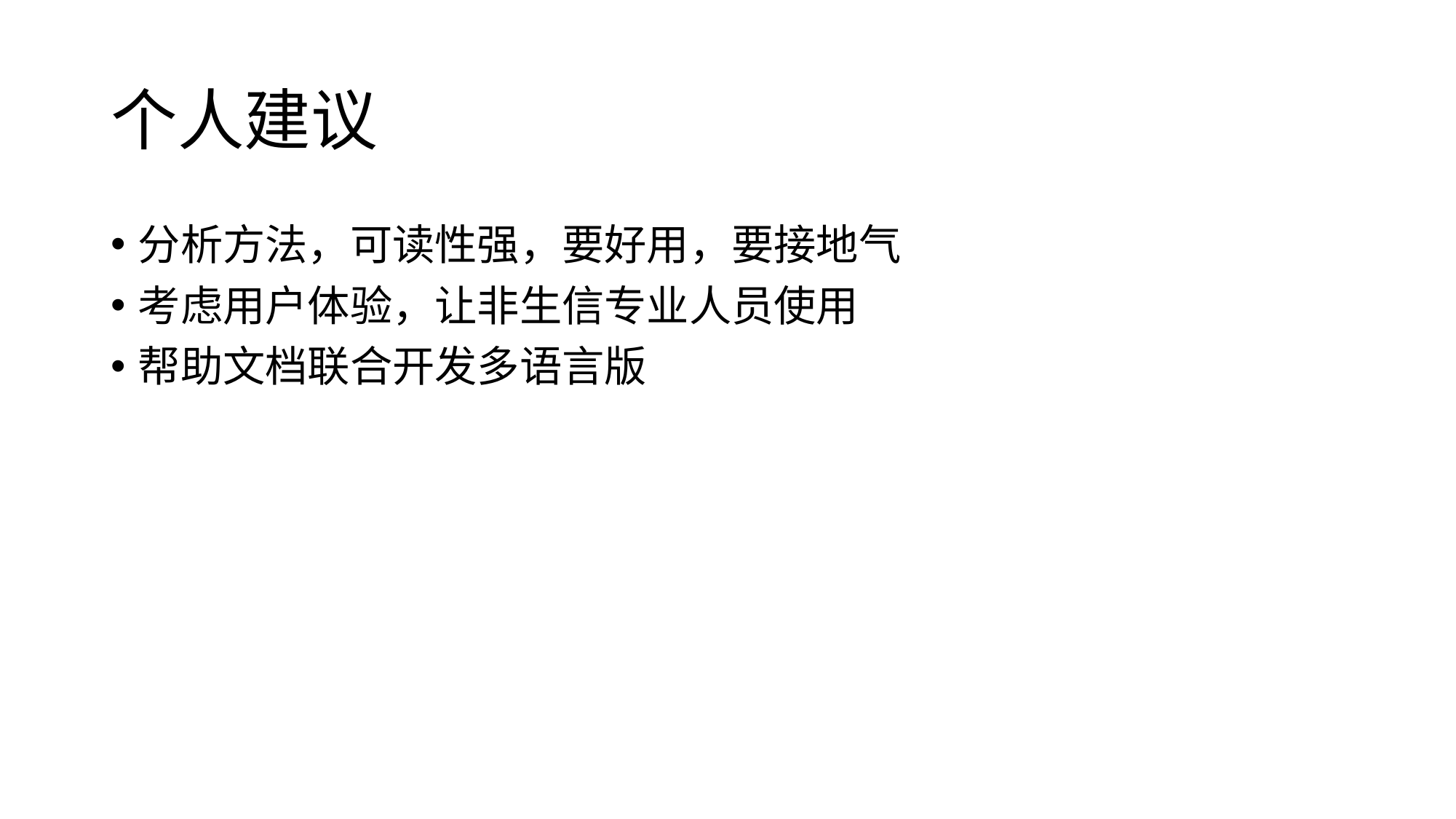

# 个人建议
分析方法，可读性强，要好用，要接地气
考虑用户体验，让非生信专业人员使用
帮助文档联合开发多语言版